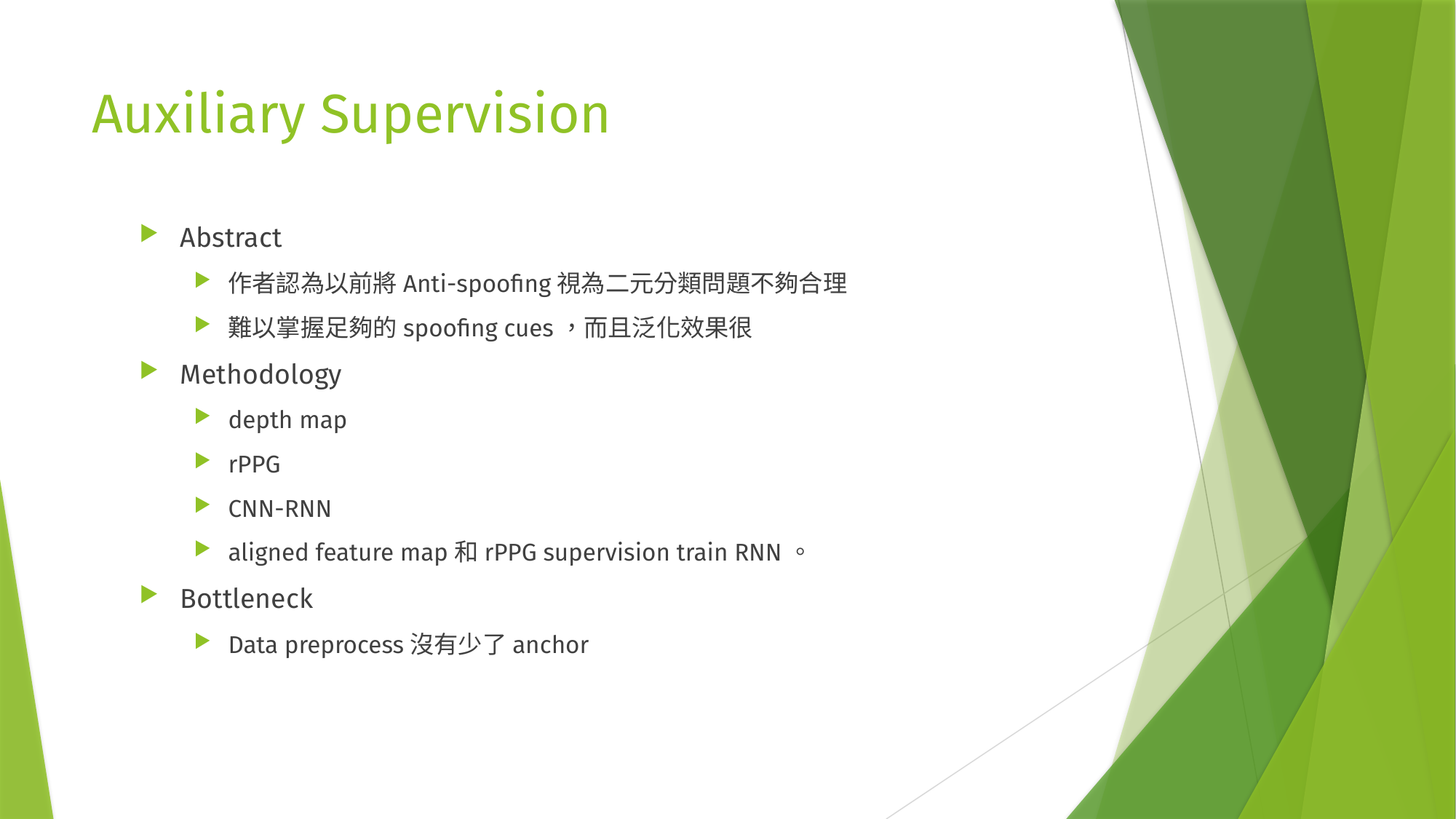

# Auxiliary Supervision
Abstract
作者認為以前將Anti-spoofing視為二元分類問題不夠合理
難以掌握足夠的spoofing cues，而且泛化效果很
Methodology
depth map
rPPG
CNN-RNN
aligned feature map和rPPG supervision train RNN。
Bottleneck
Data preprocess沒有少了anchor